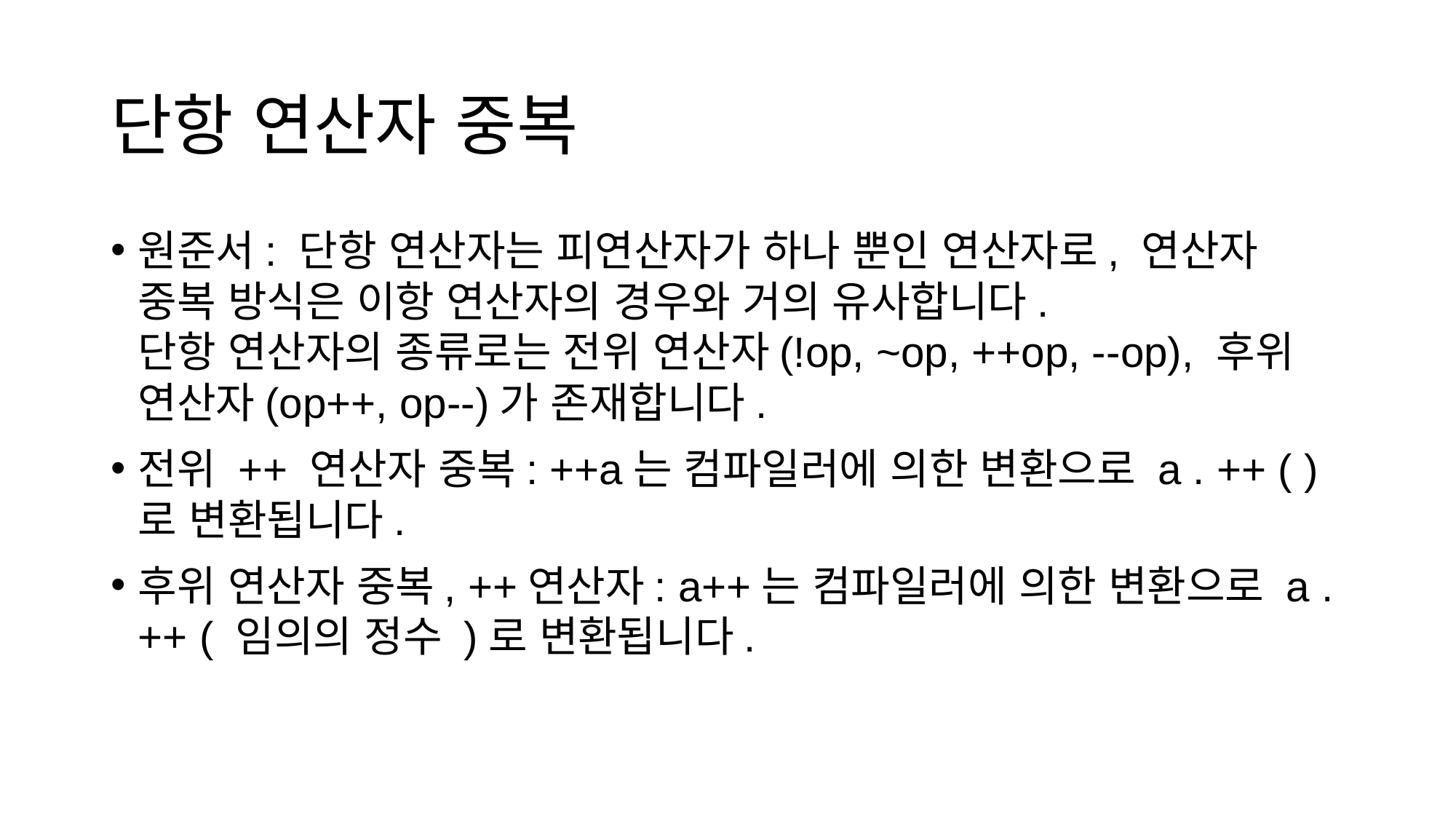

# 단항 연산자 중복
원준서: 단항 연산자는 피연산자가 하나 뿐인 연산자로, 연산자 중복 방식은 이항 연산자의 경우와 거의 유사합니다.
단항 연산자의 종류로는 전위 연산자(!op, ~op, ++op, --op), 후위 연산자(op++, op--)가 존재합니다.
전위 ++ 연산자 중복: ++a는 컴파일러에 의한 변환으로 a . ++ ( )로 변환됩니다.
후위 연산자 중복, ++연산자: a++는 컴파일러에 의한 변환으로 a . ++ ( 임의의 정수 )로 변환됩니다.